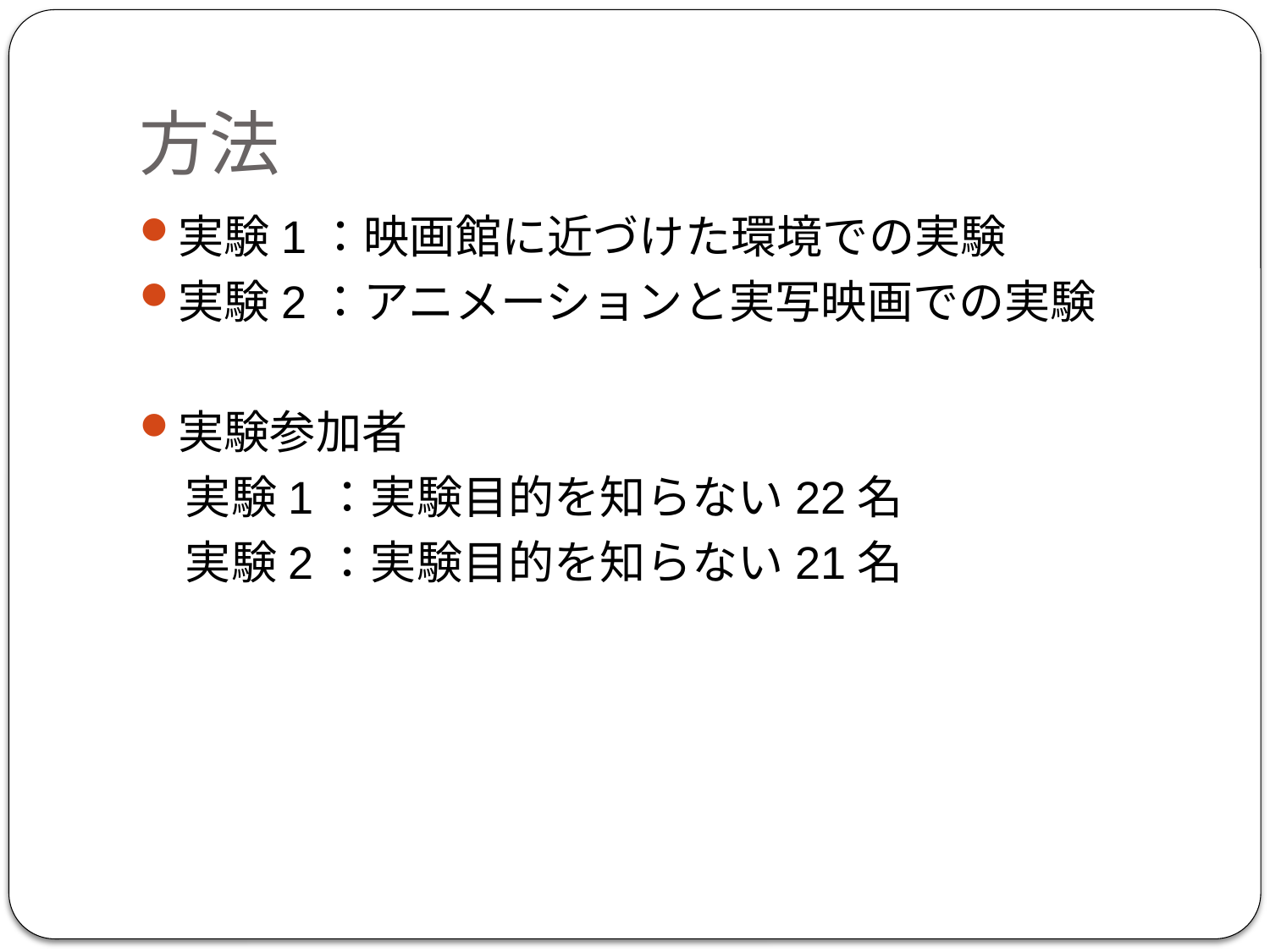

# 方法
実験1：映画館に近づけた環境での実験
実験2：アニメーションと実写映画での実験

実験参加者
　実験1：実験目的を知らない22名
　実験2：実験目的を知らない21名